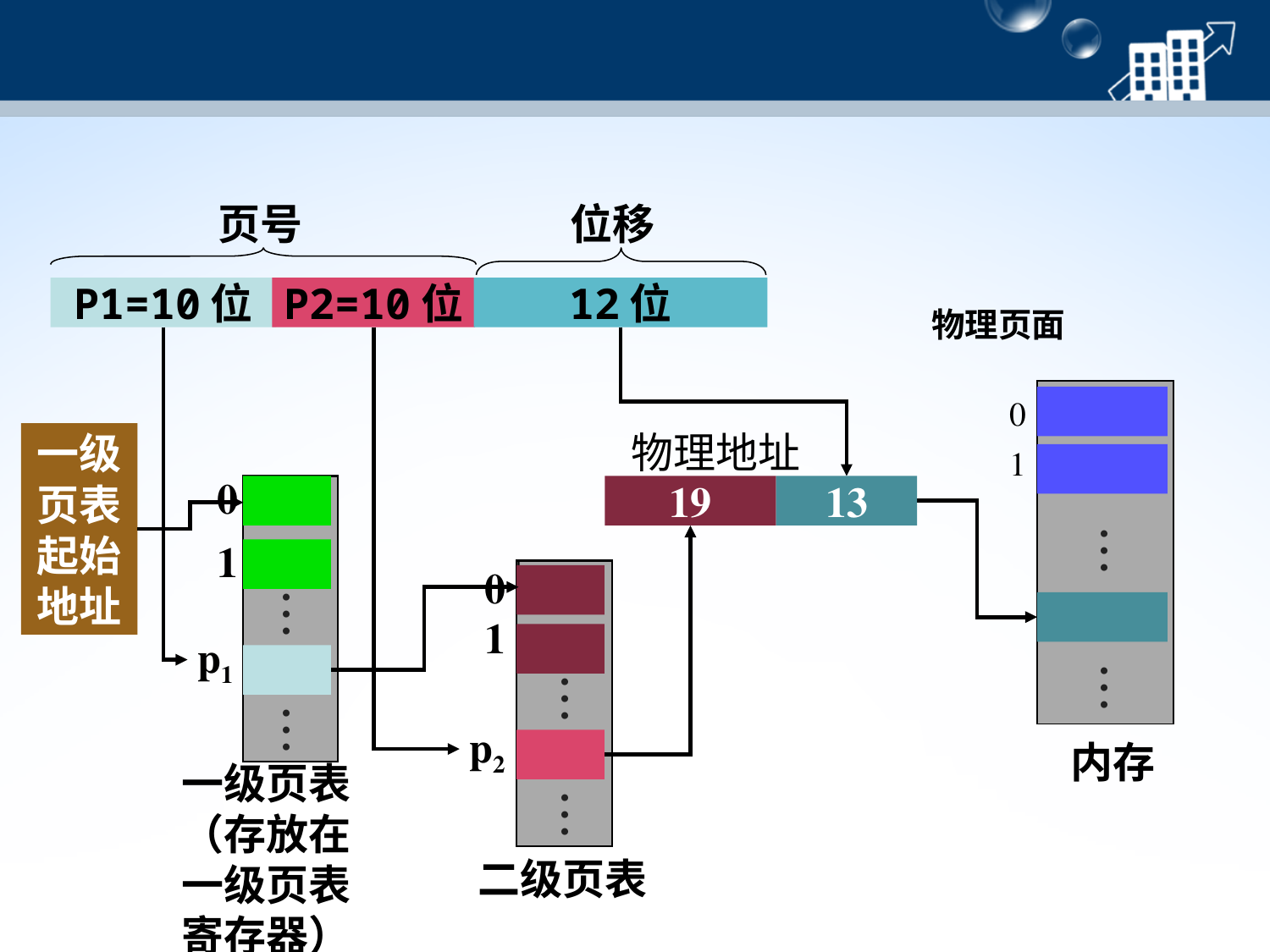

#

页号
位移
P1=10位
P2=10位
12位
 物理页面

0

一级
页表
起始
地址
物理地址
1

0

19
13
.
.
.
1

0

.
.
.

1

p1

.
.
.
.
.
.
.
.
.
p2

内存
一级页表
（存放在一级页表寄存器）
.
.
.
二级页表